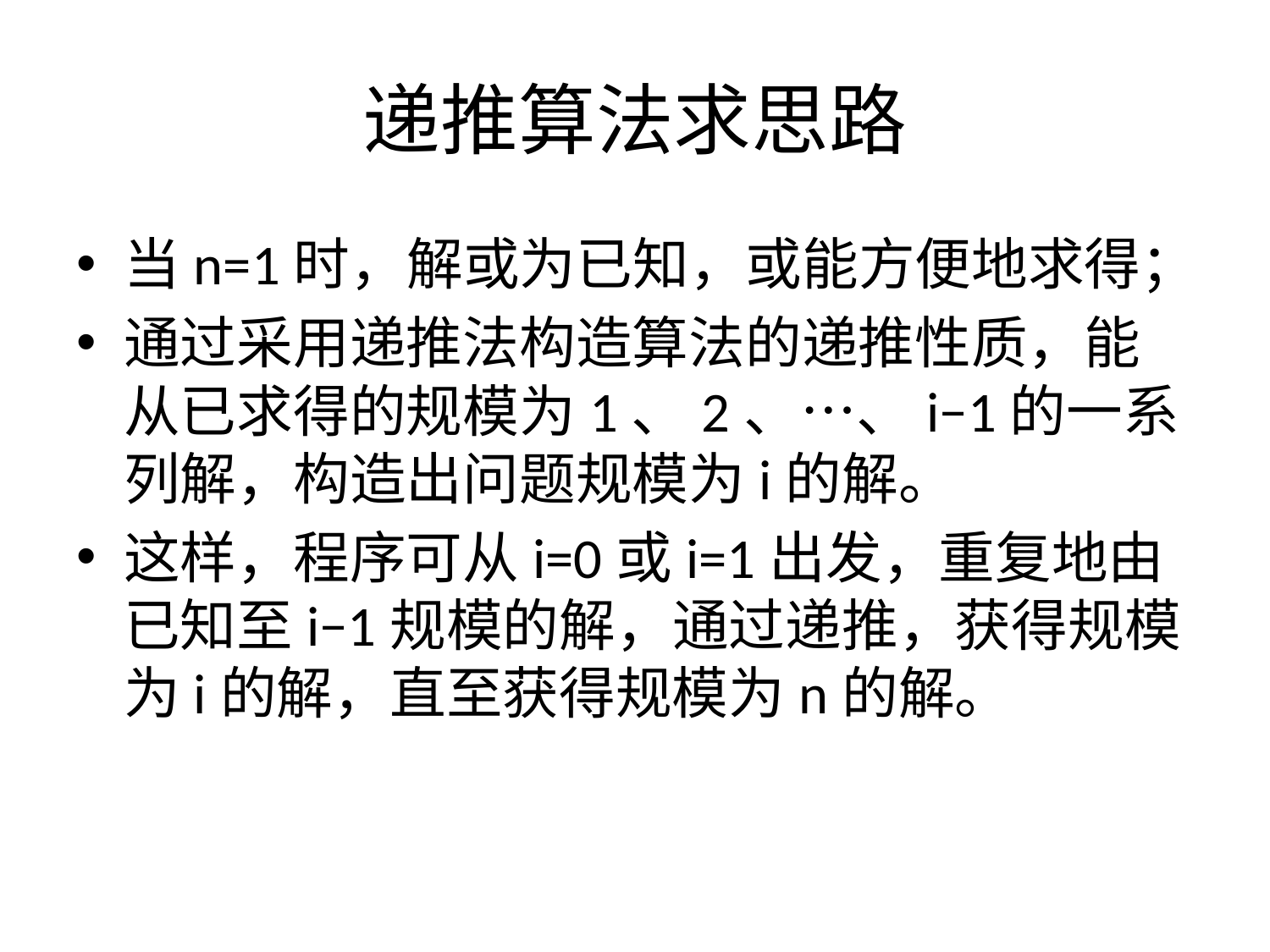

# 递推算法求思路
当n=1时，解或为已知，或能方便地求得；
通过采用递推法构造算法的递推性质，能从已求得的规模为1、2、…、i−1的一系列解，构造出问题规模为i的解。
这样，程序可从i=0或i=1出发，重复地由已知至i−1规模的解，通过递推，获得规模为i的解，直至获得规模为n的解。